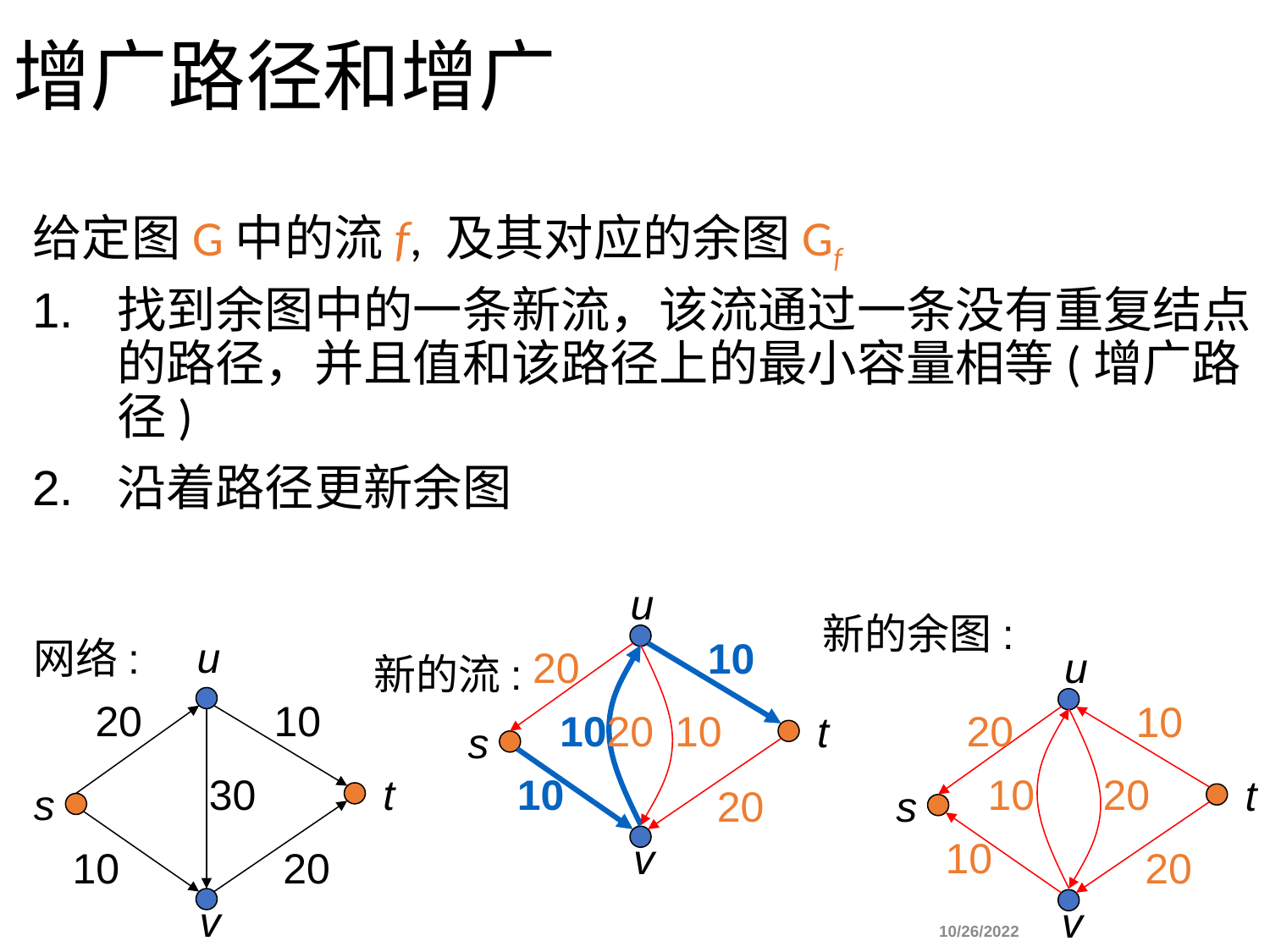

增广路径和增广
给定图G中的流f, 及其对应的余图Gf
找到余图中的一条新流，该流通过一条没有重复结点的路径，并且值和该路径上的最小容量相等(增广路径)
沿着路径更新余图
u
新的余图:
u
网络:

10
20
u
新的流:

20

10

10
10
20
10
20
t

s

30
t
10
10
20
t
s
20
s

10
v

10
20
20
v

v

		 				            10/26/2022